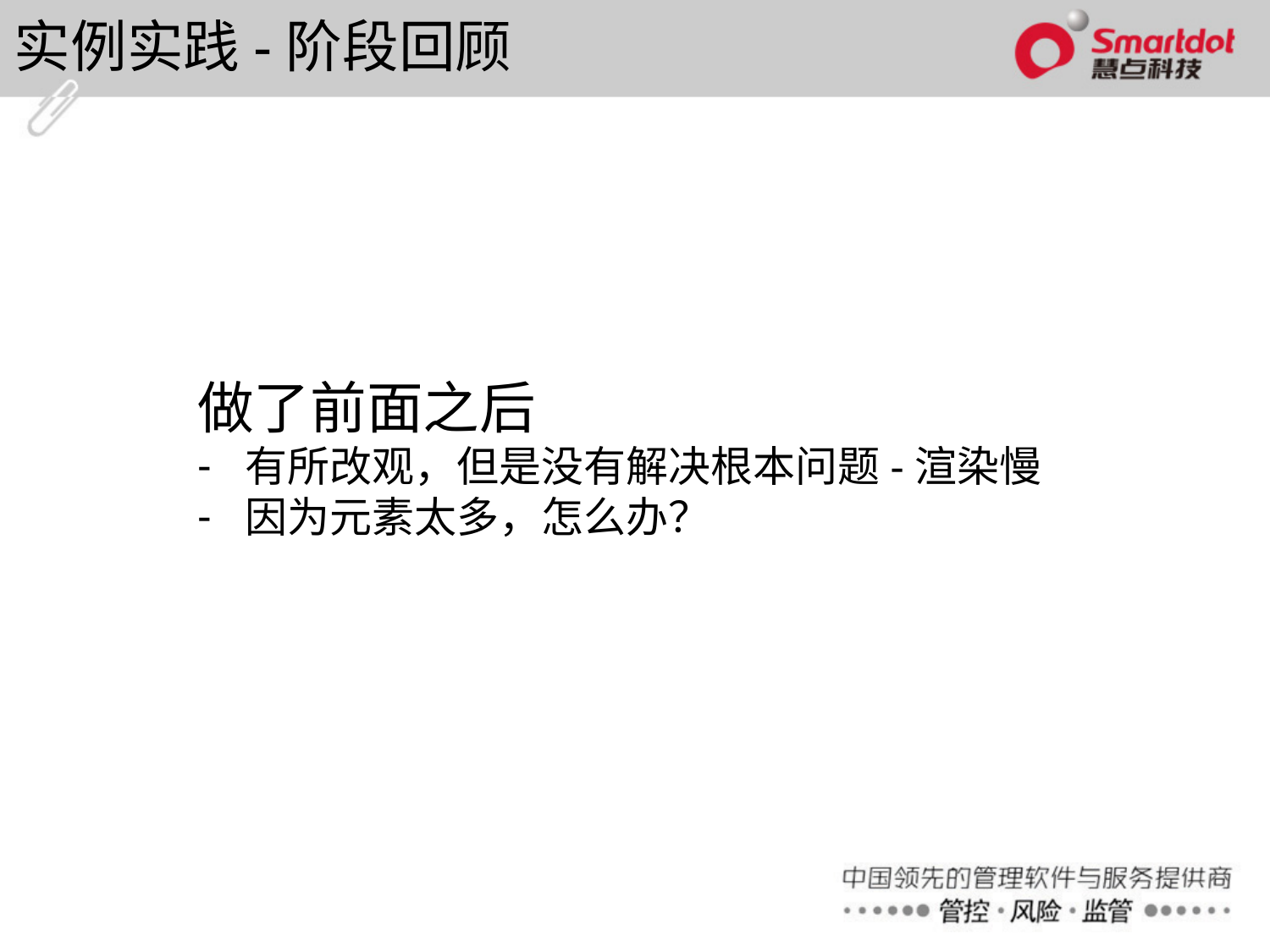

实例实践-阶段回顾
做了前面之后
有所改观，但是没有解决根本问题-渲染慢
因为元素太多，怎么办？